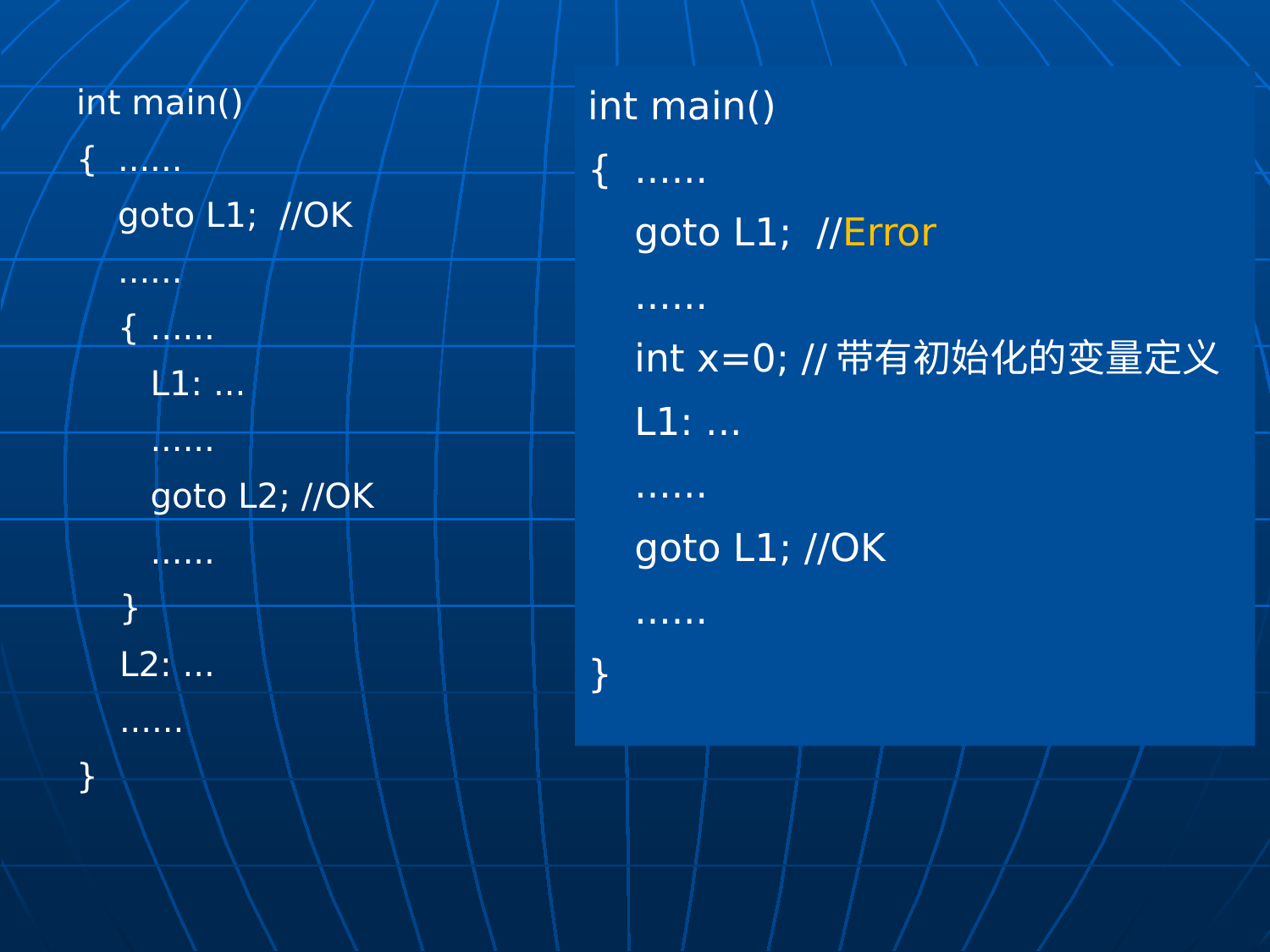

int main()
{	......
	goto L1;  //OK
	......
	{ ......
	   L1: ...
	   ......
	   goto L2; //OK
	   ......
    }
    L2: ...
    ......
}
int main()
{	......
	goto L1;  //Error
	......
	int x=0; //带有初始化的变量定义
	L1: ...
	......
	goto L1; //OK
	......
}